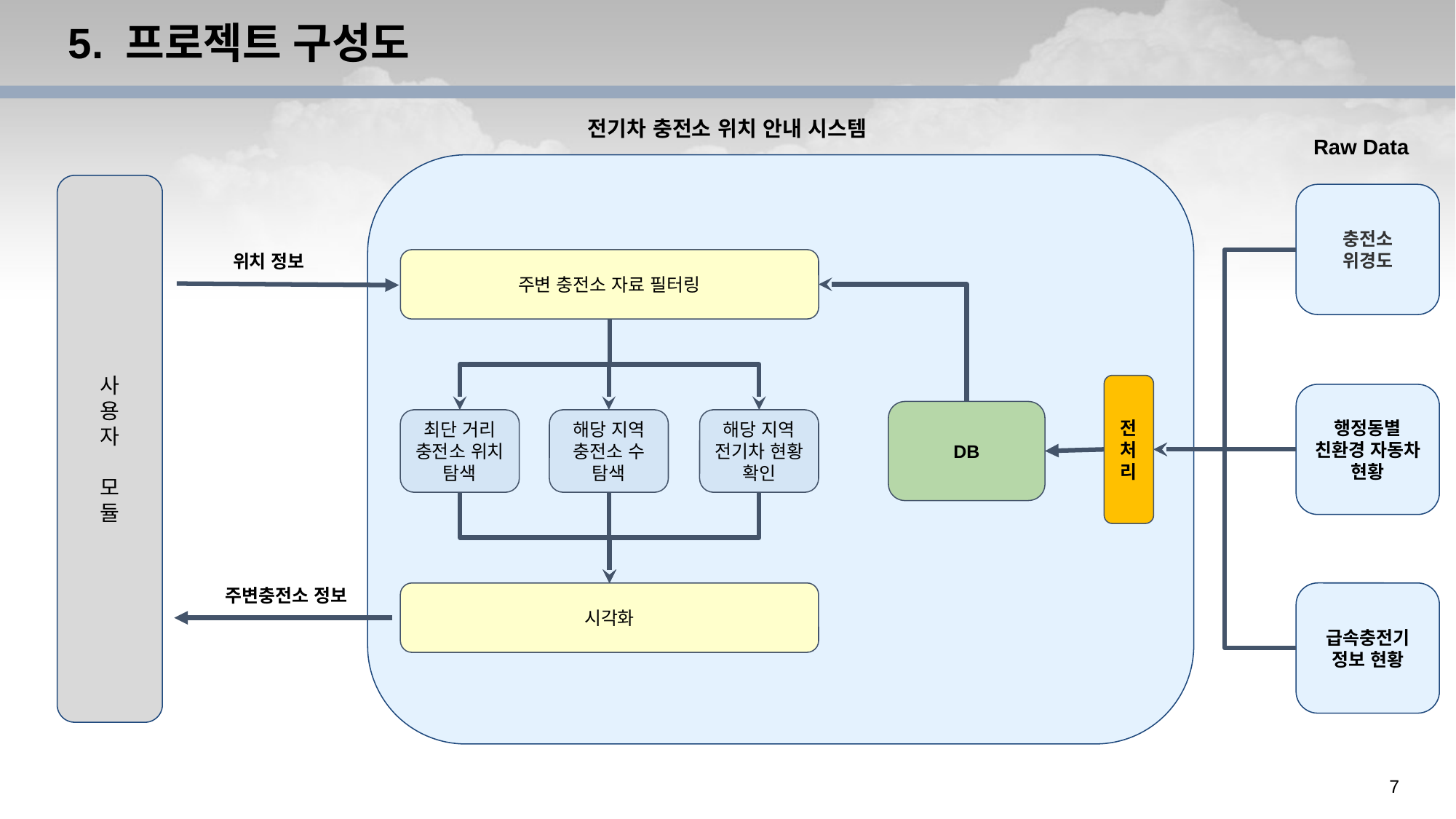

# 5. 프로젝트 구성도
전기차 충전소 위치 안내 시스템
Raw Data

사
용
자

모
듈
충전소
위경도
위치 정보
주변 충전소 자료 필터링
전
처
리
행정동별 친환경 자동차 현황
DB
최단 거리 충전소 위치 탐색
해당 지역 충전소 수 탐색
해당 지역 전기차 현황 확인
주변충전소 정보
시각화
급속충전기 정보 현황